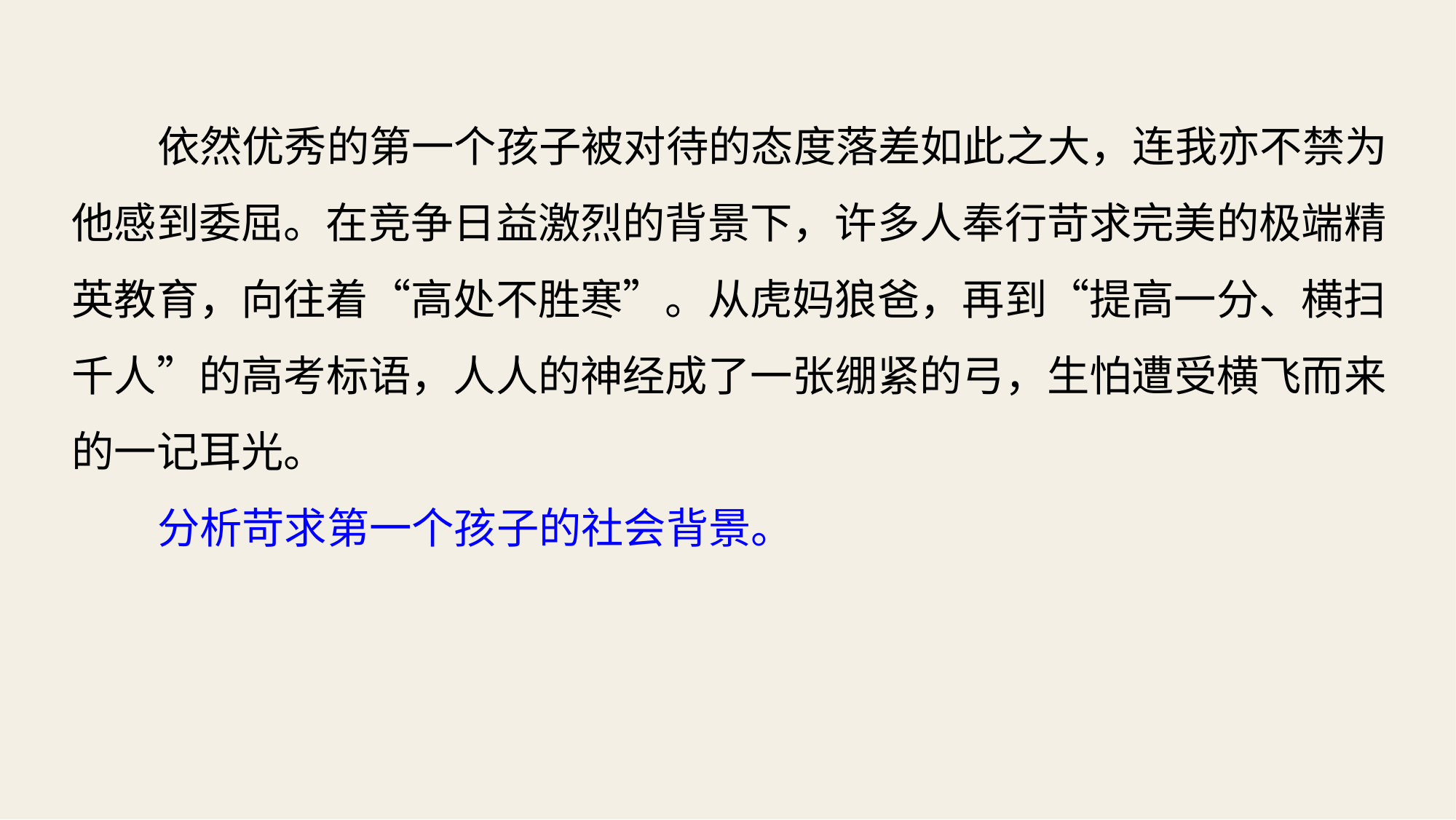

依然优秀的第一个孩子被对待的态度落差如此之大，连我亦不禁为他感到委屈。在竞争日益激烈的背景下，许多人奉行苛求完美的极端精英教育，向往着“高处不胜寒”。从虎妈狼爸，再到“提高一分、横扫千人”的高考标语，人人的神经成了一张绷紧的弓，生怕遭受横飞而来的一记耳光。
分析苛求第一个孩子的社会背景。